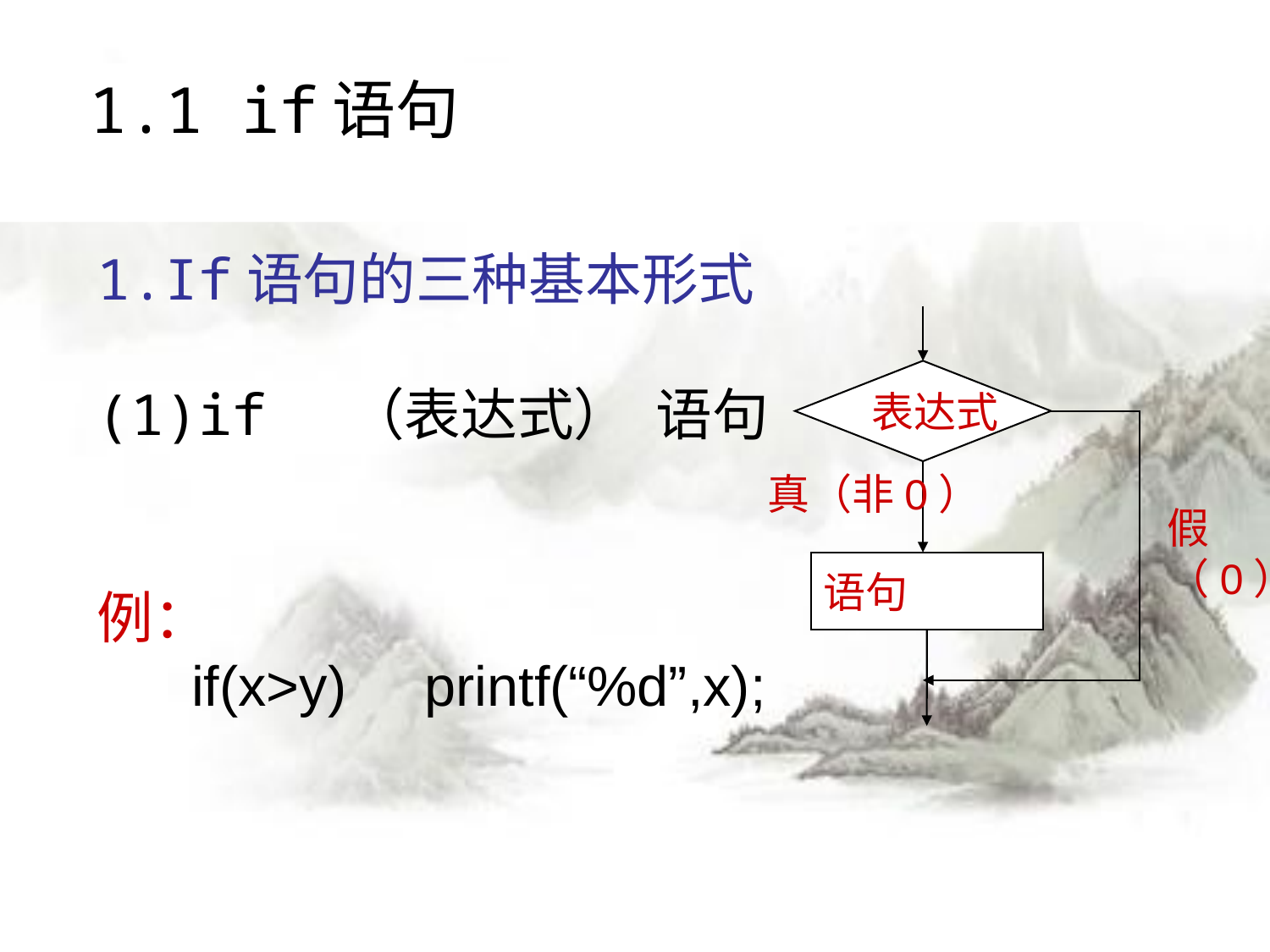

# 1.1 if语句
1.If语句的三种基本形式

(1)if  （表达式）  语句

例：
      if(x>y)     printf(“%d”,x);

表达式
假
（0）
真（非0）
语句